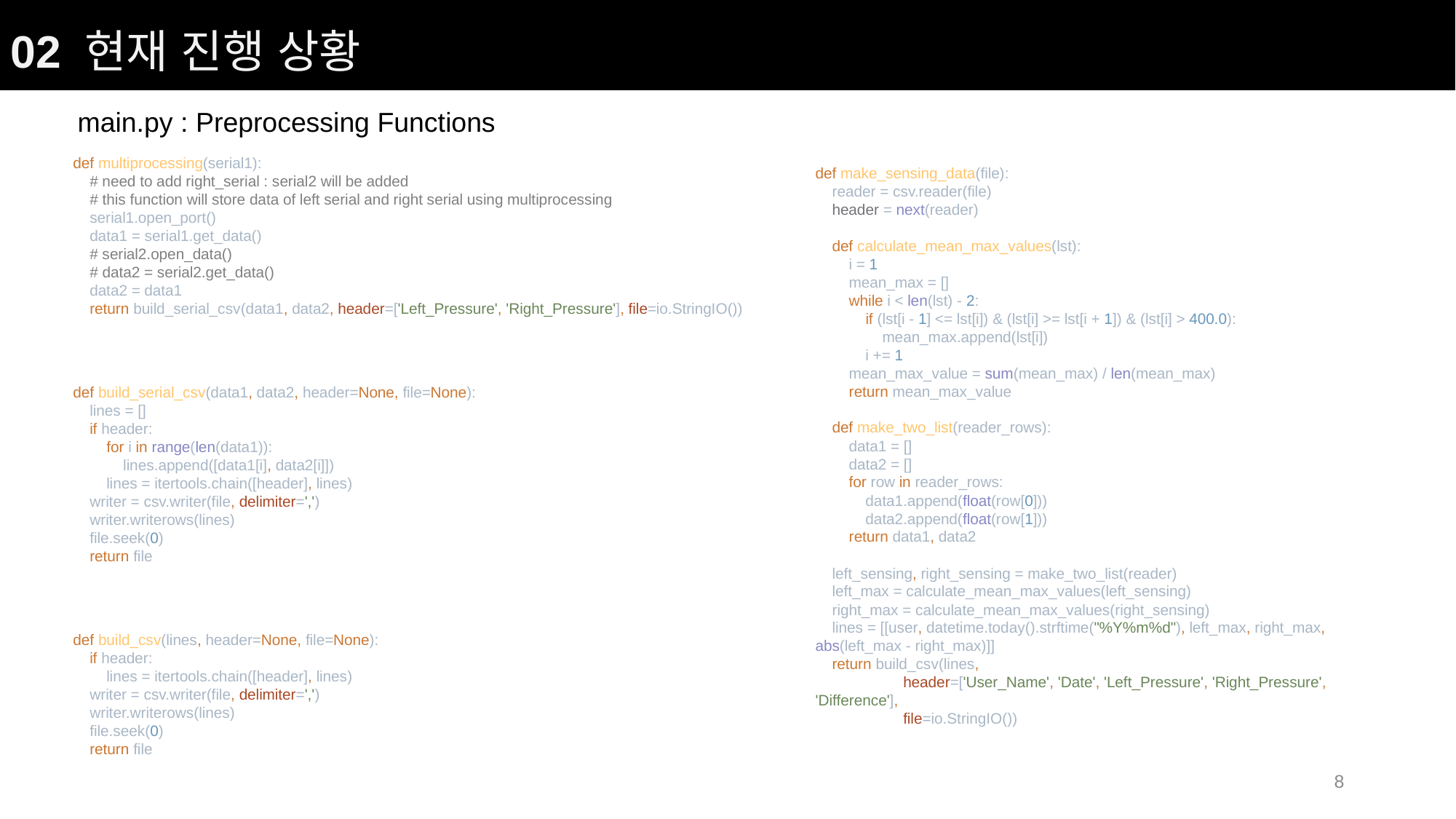

02 현재 진행 상황
main.py : Preprocessing Functions
def multiprocessing(serial1):
    # need to add right_serial : serial2 will be added
    # this function will store data of left serial and right serial using multiprocessing
    serial1.open_port()
    data1 = serial1.get_data()
    # serial2.open_data()
    # data2 = serial2.get_data()
    data2 = data1
    return build_serial_csv(data1, data2, header=['Left_Pressure', 'Right_Pressure'], file=io.StringIO())
def build_serial_csv(data1, data2, header=None, file=None):
    lines = []
    if header:
        for i in range(len(data1)):
            lines.append([data1[i], data2[i]])
        lines = itertools.chain([header], lines)
    writer = csv.writer(file, delimiter=',')
    writer.writerows(lines)
    file.seek(0)
    return file
def build_csv(lines, header=None, file=None):
    if header:
        lines = itertools.chain([header], lines)
    writer = csv.writer(file, delimiter=',')
    writer.writerows(lines)
    file.seek(0)
    return file
def make_sensing_data(file):
    reader = csv.reader(file)
    header = next(reader)
    def calculate_mean_max_values(lst):
        i = 1
        mean_max = []
        while i < len(lst) - 2:
            if (lst[i - 1] <= lst[i]) & (lst[i] >= lst[i + 1]) & (lst[i] > 400.0):
                mean_max.append(lst[i])
            i += 1
        mean_max_value = sum(mean_max) / len(mean_max)
        return mean_max_value
    def make_two_list(reader_rows):
        data1 = []
        data2 = []
        for row in reader_rows:
            data1.append(float(row[0]))
            data2.append(float(row[1]))
        return data1, data2
    left_sensing, right_sensing = make_two_list(reader)
    left_max = calculate_mean_max_values(left_sensing)
    right_max = calculate_mean_max_values(right_sensing)
    lines = [[user, datetime.today().strftime("%Y%m%d"), left_max, right_max, abs(left_max - right_max)]]
    return build_csv(lines,
                     header=['User_Name', 'Date', 'Left_Pressure', 'Right_Pressure', 'Difference'],
                     file=io.StringIO())
8